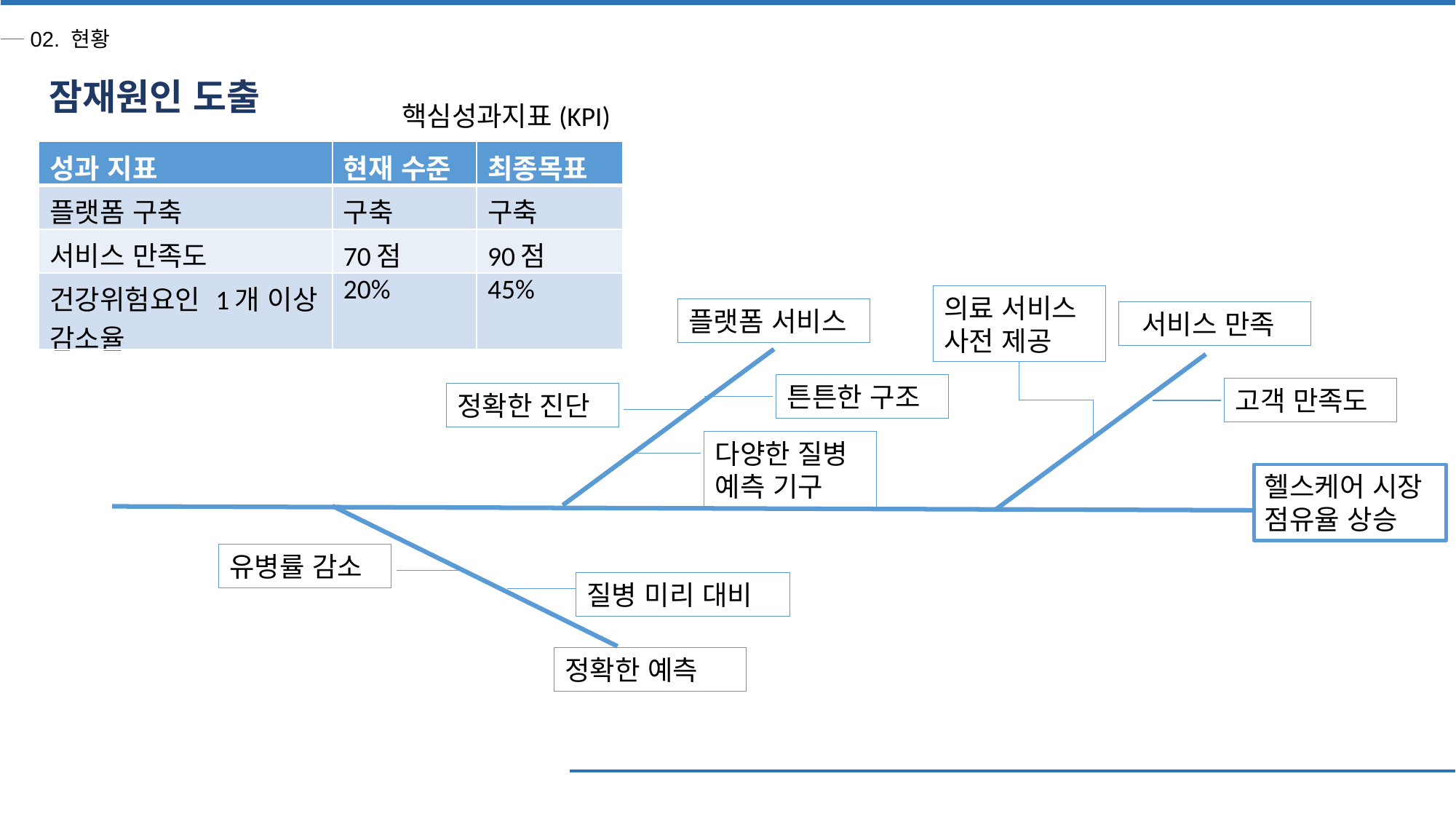

02. 현황
잠재원인 도출
핵심성과지표(KPI)

| 성과 지표 | 현재 수준 | 최종목표 |
| --- | --- | --- |
| 플랫폼 구축 | 구축 | 구축 |
| 서비스 만족도 | 70점 | 90점 |
| 건강위험요인 1개 이상 감소율 | 20% | 45% |

의료 서비스 사전 제공
플랫폼 서비스
 서비스 만족
튼튼한 구조
고객 만족도
정확한 진단
추진 배경
추진 목적
다양한 질병 예측 기구
헬스케어 시장 점유율 상승
유병률 감소
질병 미리 대비
정확한 예측